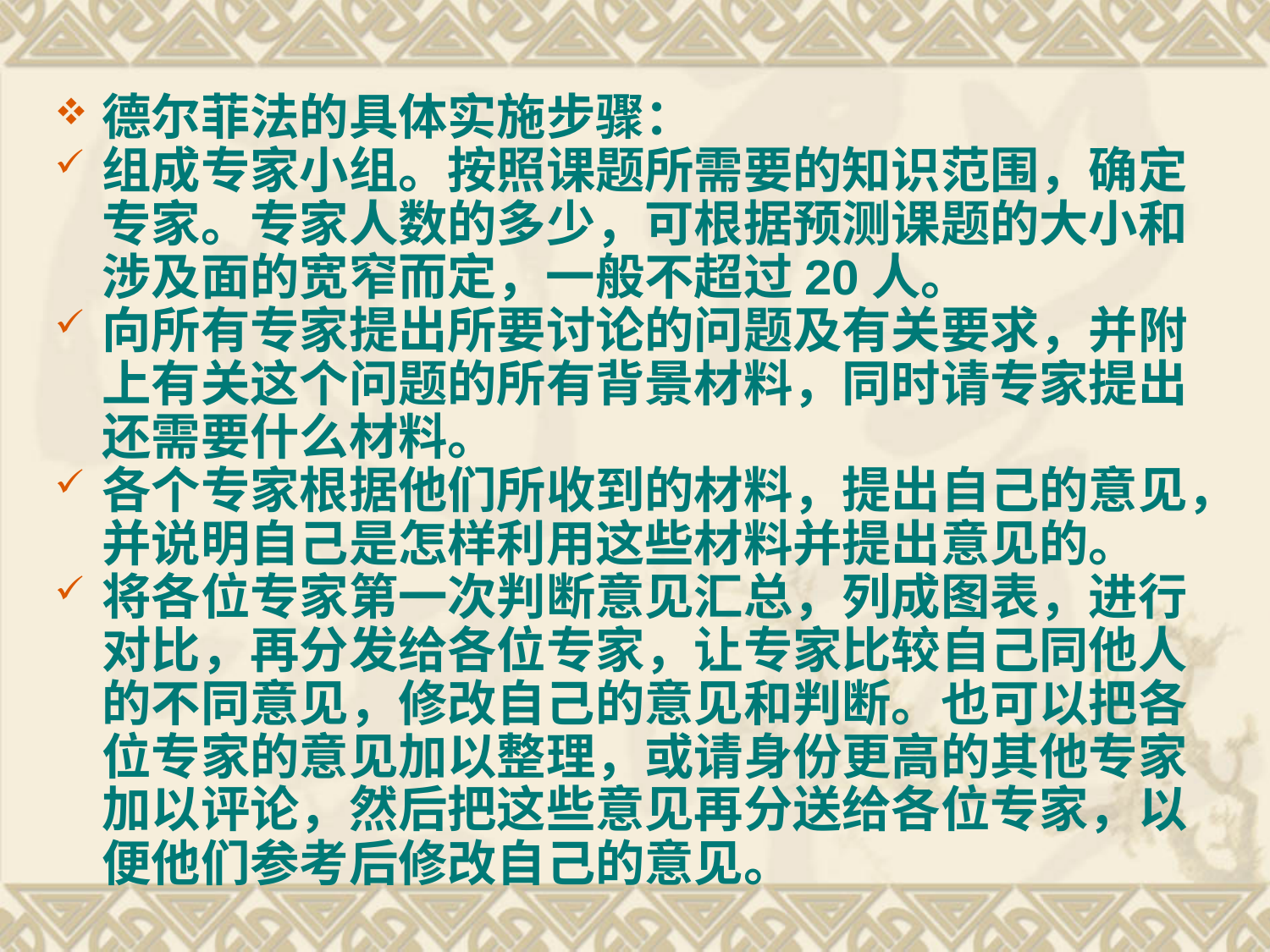

德尔菲法的具体实施步骤：
组成专家小组。按照课题所需要的知识范围，确定专家。专家人数的多少，可根据预测课题的大小和涉及面的宽窄而定，一般不超过20人。
向所有专家提出所要讨论的问题及有关要求，并附上有关这个问题的所有背景材料，同时请专家提出还需要什么材料。
各个专家根据他们所收到的材料，提出自己的意见，并说明自己是怎样利用这些材料并提出意见的。
将各位专家第一次判断意见汇总，列成图表，进行对比，再分发给各位专家，让专家比较自己同他人的不同意见，修改自己的意见和判断。也可以把各位专家的意见加以整理，或请身份更高的其他专家加以评论，然后把这些意见再分送给各位专家，以便他们参考后修改自己的意见。